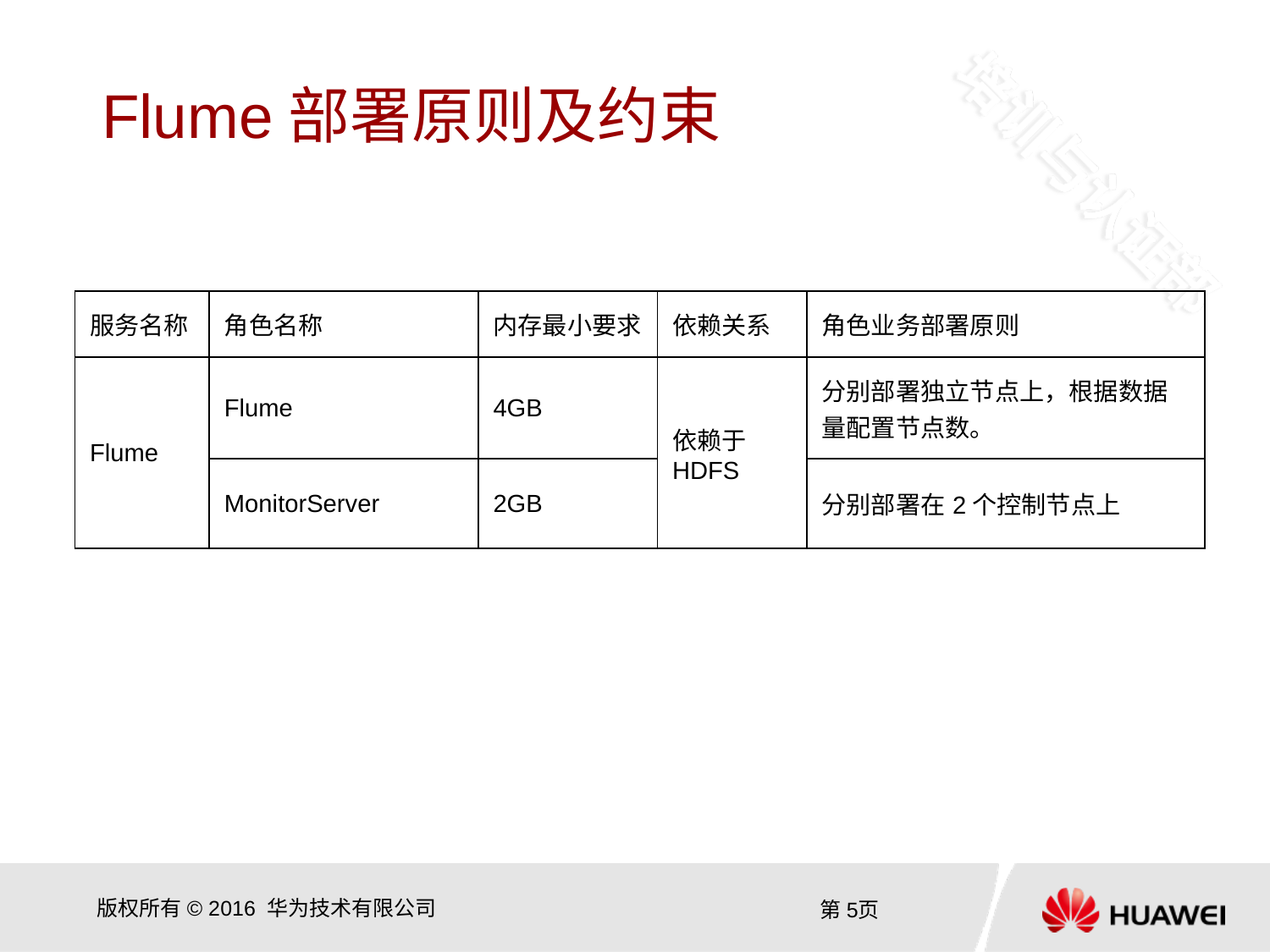

# Flume部署原则及约束
| 服务名称 | 角色名称 | 内存最小要求 | 依赖关系 | 角色业务部署原则 |
| --- | --- | --- | --- | --- |
| Flume | Flume | 4GB | 依赖于HDFS | 分别部署独立节点上，根据数据量配置节点数。 |
|  | MonitorServer | 2GB |  | 分别部署在2个控制节点上 |